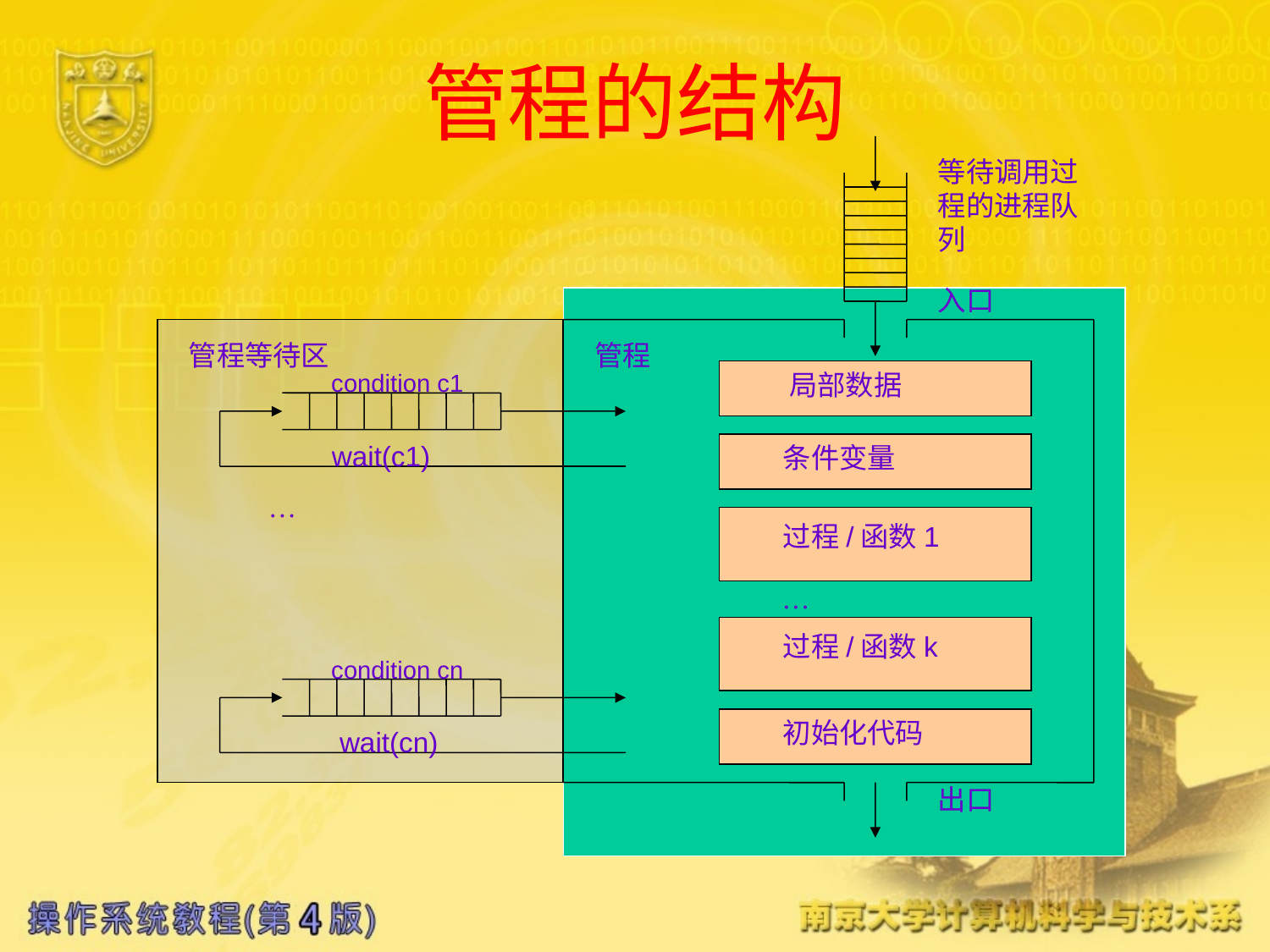

# 管程的结构

等待调用过程的进程队列

入口

管程等待区

管程

        局部数据
condition c1

wait(c1)

       条件变量
…

       过程/函数1
…

       过程/函数k
condition cn

 wait(cn)

       初始化代码

出口